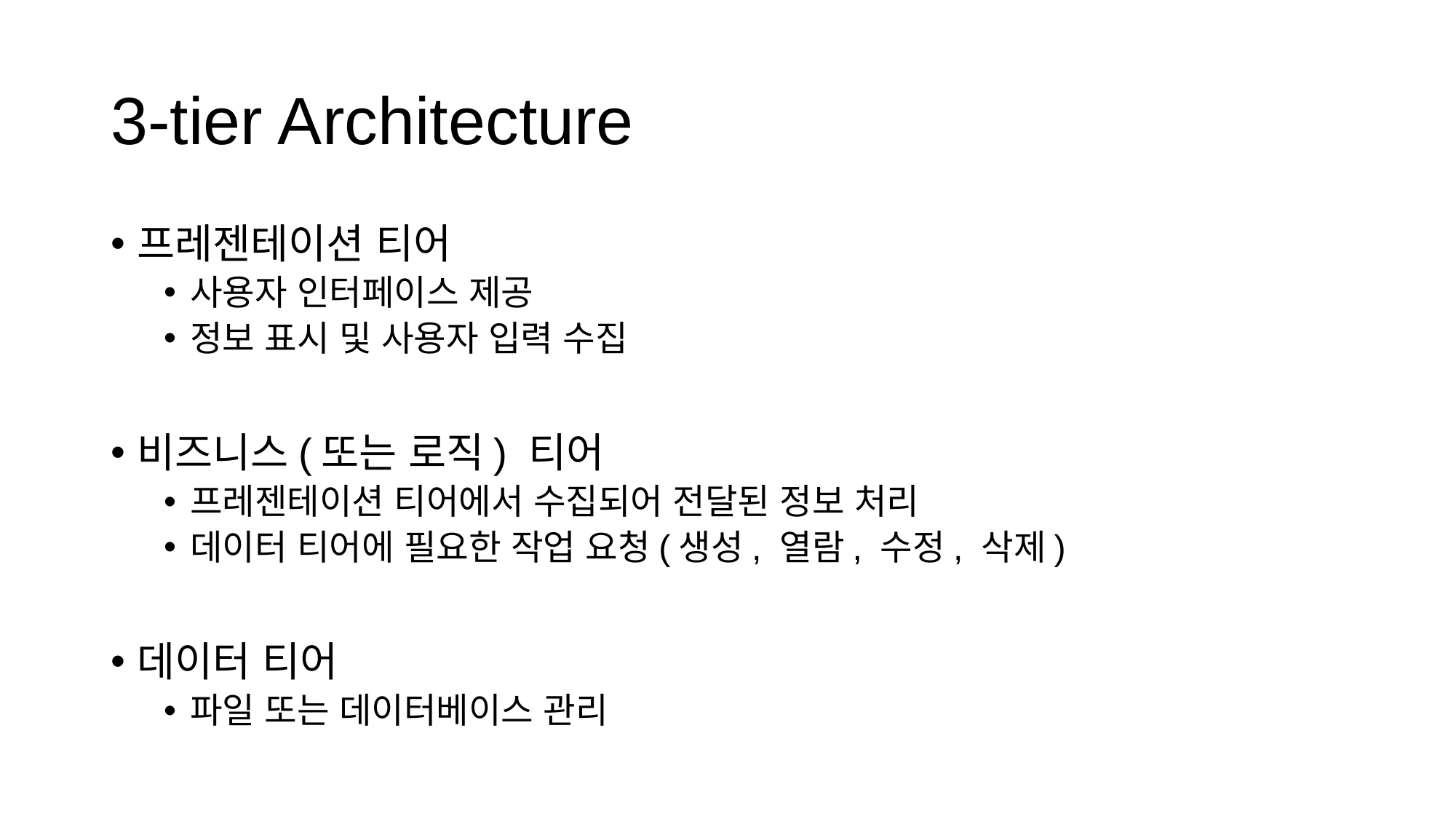

# 3-tier Architecture
프레젠테이션 티어
사용자 인터페이스 제공
정보 표시 및 사용자 입력 수집

비즈니스(또는 로직) 티어
프레젠테이션 티어에서 수집되어 전달된 정보 처리
데이터 티어에 필요한 작업 요청(생성, 열람, 수정, 삭제)

데이터 티어
파일 또는 데이터베이스 관리